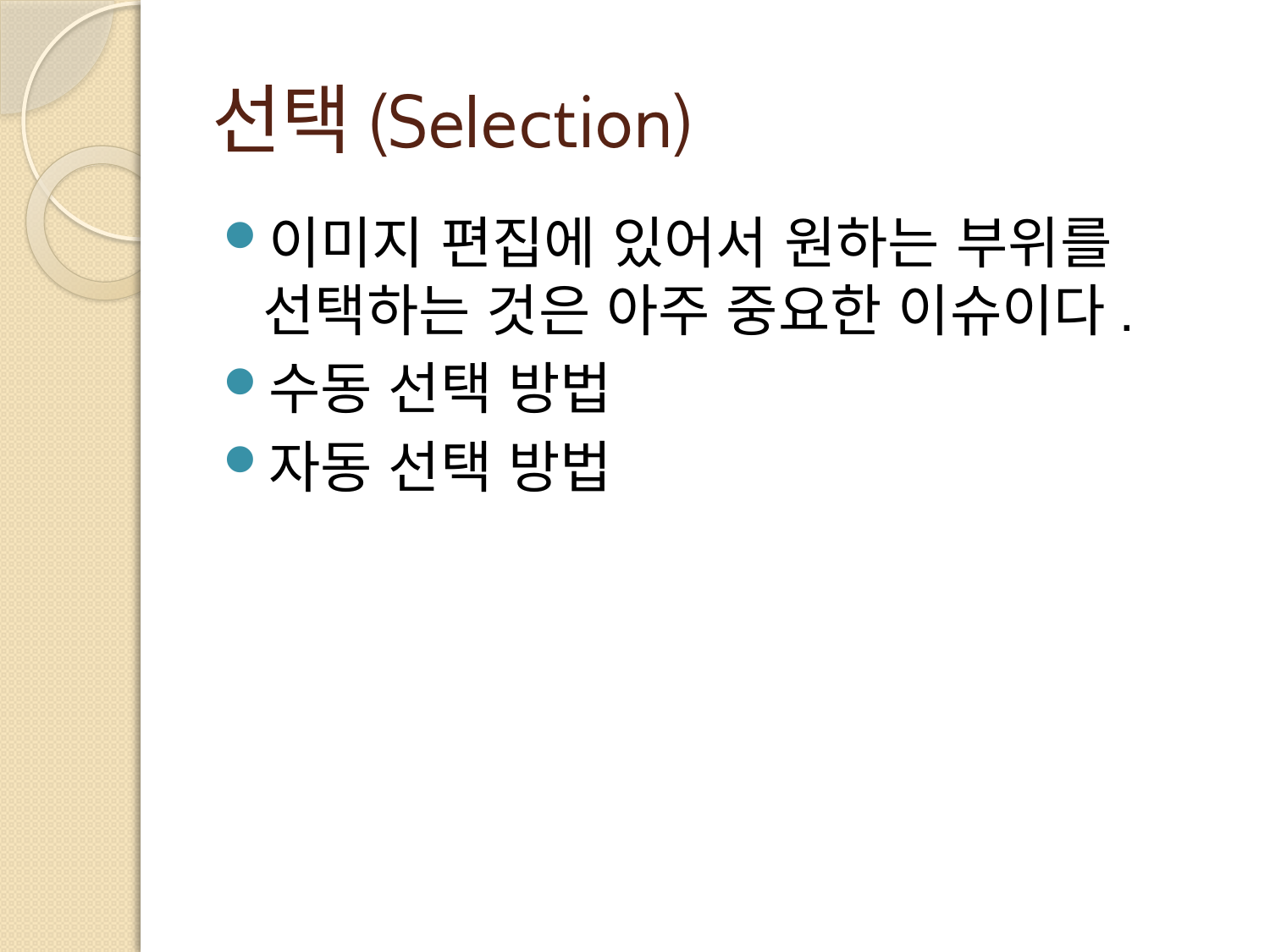

# 선택(Selection)
이미지 편집에 있어서 원하는 부위를 선택하는 것은 아주 중요한 이슈이다.
수동 선택 방법
자동 선택 방법